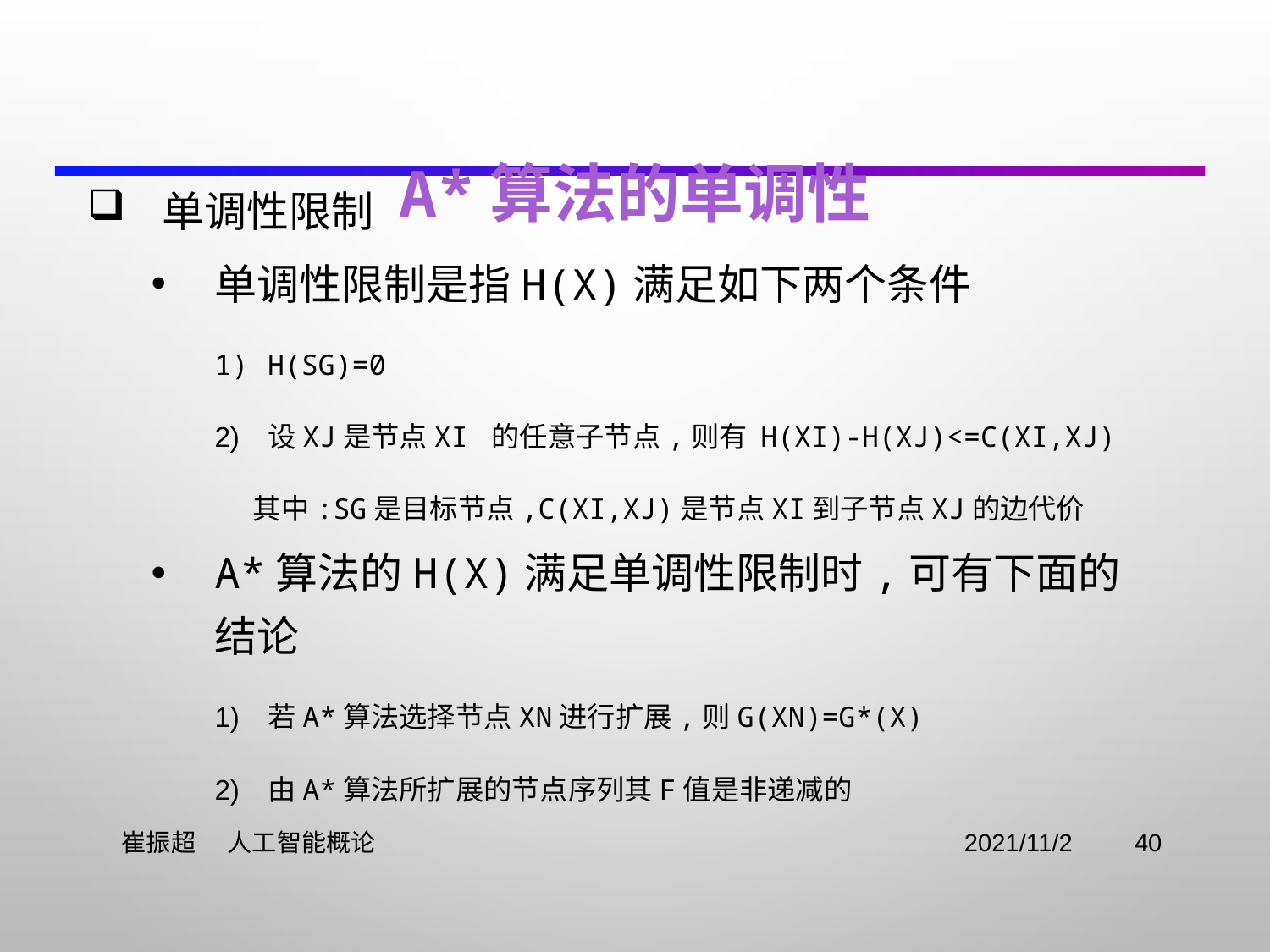

# A*算法的单调性
单调性限制
单调性限制是指h(x)满足如下两个条件
h(Sg)=0
设xj是节点xi 的任意子节点,则有 h(xi)-h(xj)<=c(xi,xj)
     其中:Sg是目标节点,c(xi,xj)是节点xi到子节点xj的边代价
A*算法的h(x)满足单调性限制时,可有下面的结论
若A*算法选择节点xn进行扩展,则g(xn)=g*(x)
由A*算法所扩展的节点序列其f值是非递减的
 崔振超    人工智能概论
2021/11/2
40